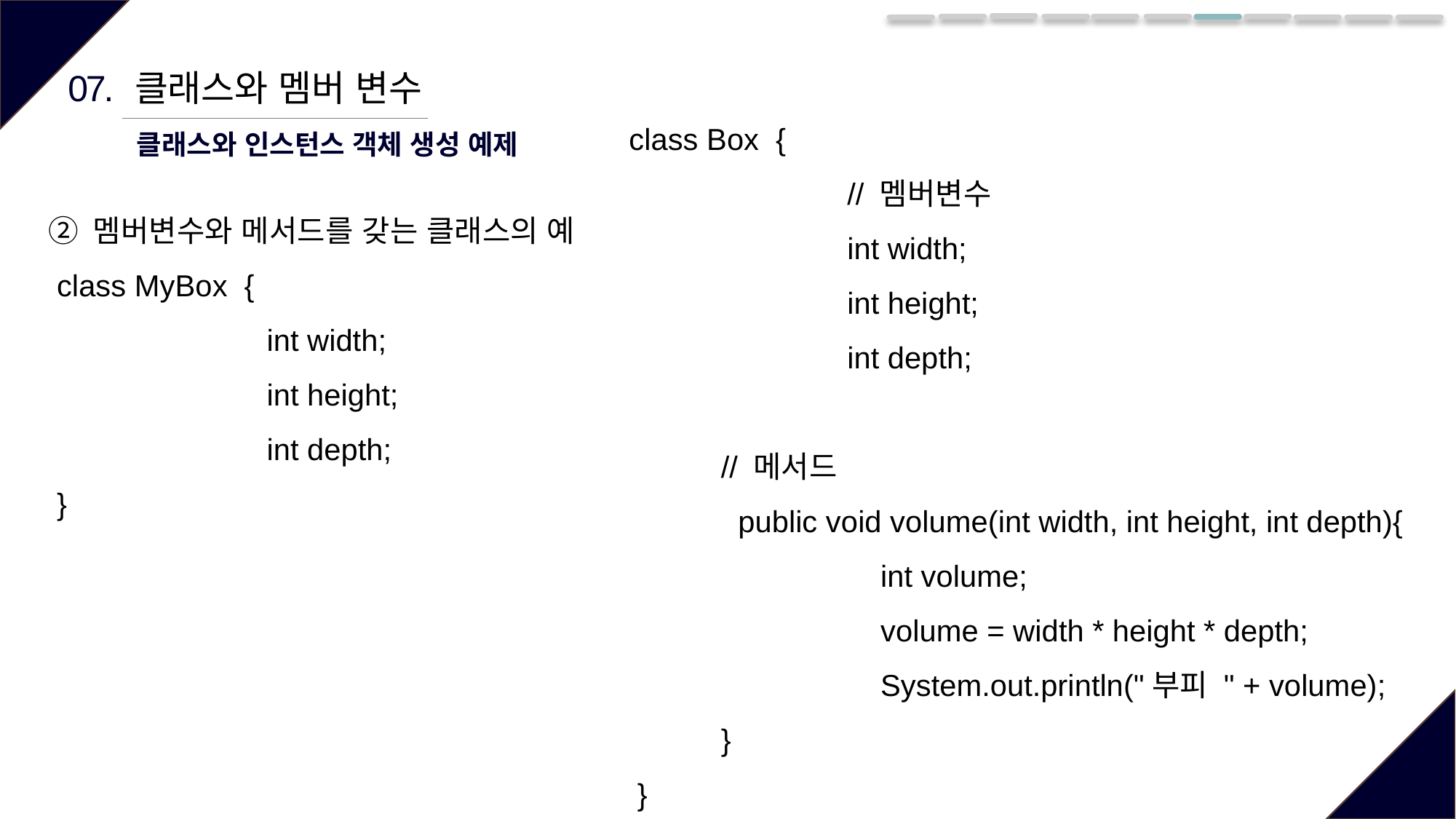

07.
클래스와 멤버 변수
class Box  {
		// 멤버변수
		int width;
		int height;
		int depth;

           // 메서드
      	public void volume(int width, int height, int depth){
		    int volume;
		    volume = width * height * depth;
		    System.out.println("부피 " + volume);
           }
 }
클래스와 인스턴스 객체 생성 예제
➁ 멤버변수와 메서드를 갖는 클래스의 예
 class MyBox  {
		int width;
		int height;
		int depth;
 }